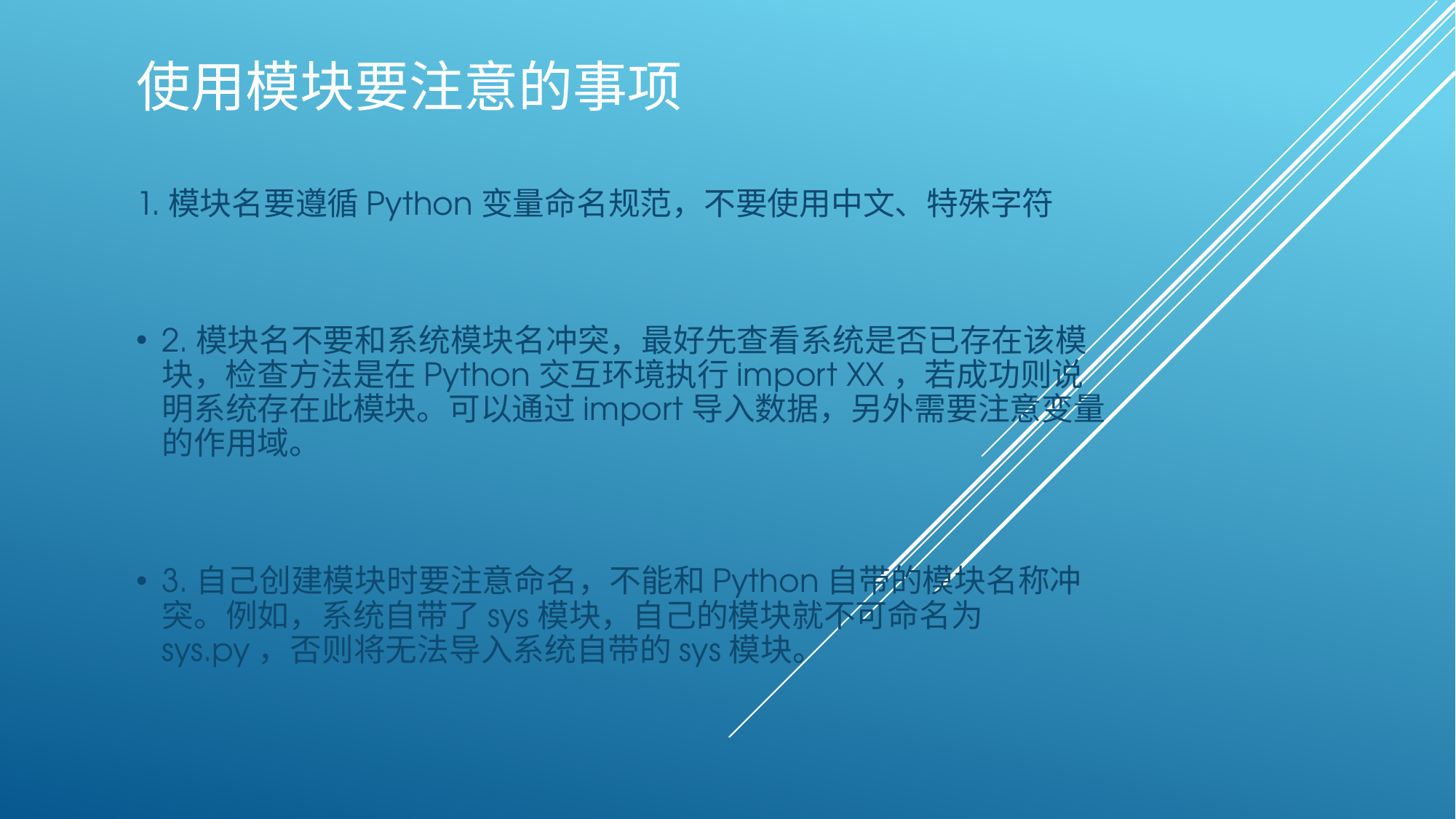

#
使用模块要注意的事项

1.模块名要遵循Python变量命名规范，不要使用中文、特殊字符

2.模块名不要和系统模块名冲突，最好先查看系统是否已存在该模块，检查方法是在Python交互环境执行import XX，若成功则说明系统存在此模块。可以通过import导入数据，另外需要注意变量的作用域。

3.自己创建模块时要注意命名，不能和Python自带的模块名称冲突。例如，系统自带了sys模块，自己的模块就不可命名为sys.py，否则将无法导入系统自带的sys模块。